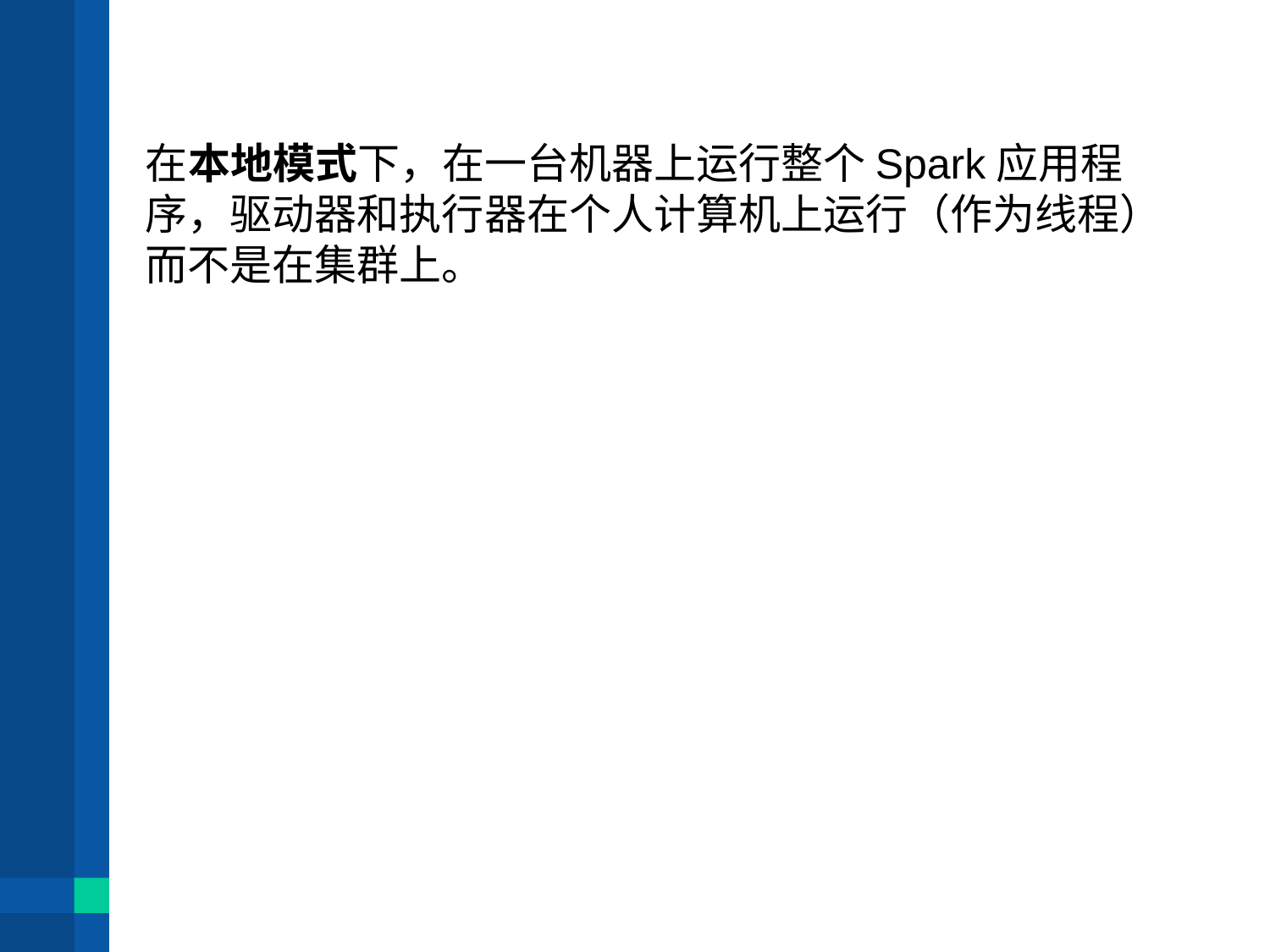

在本地模式下，在一台机器上运行整个Spark应用程序，驱动器和执行器在个人计算机上运行（作为线程）而不是在集群上。